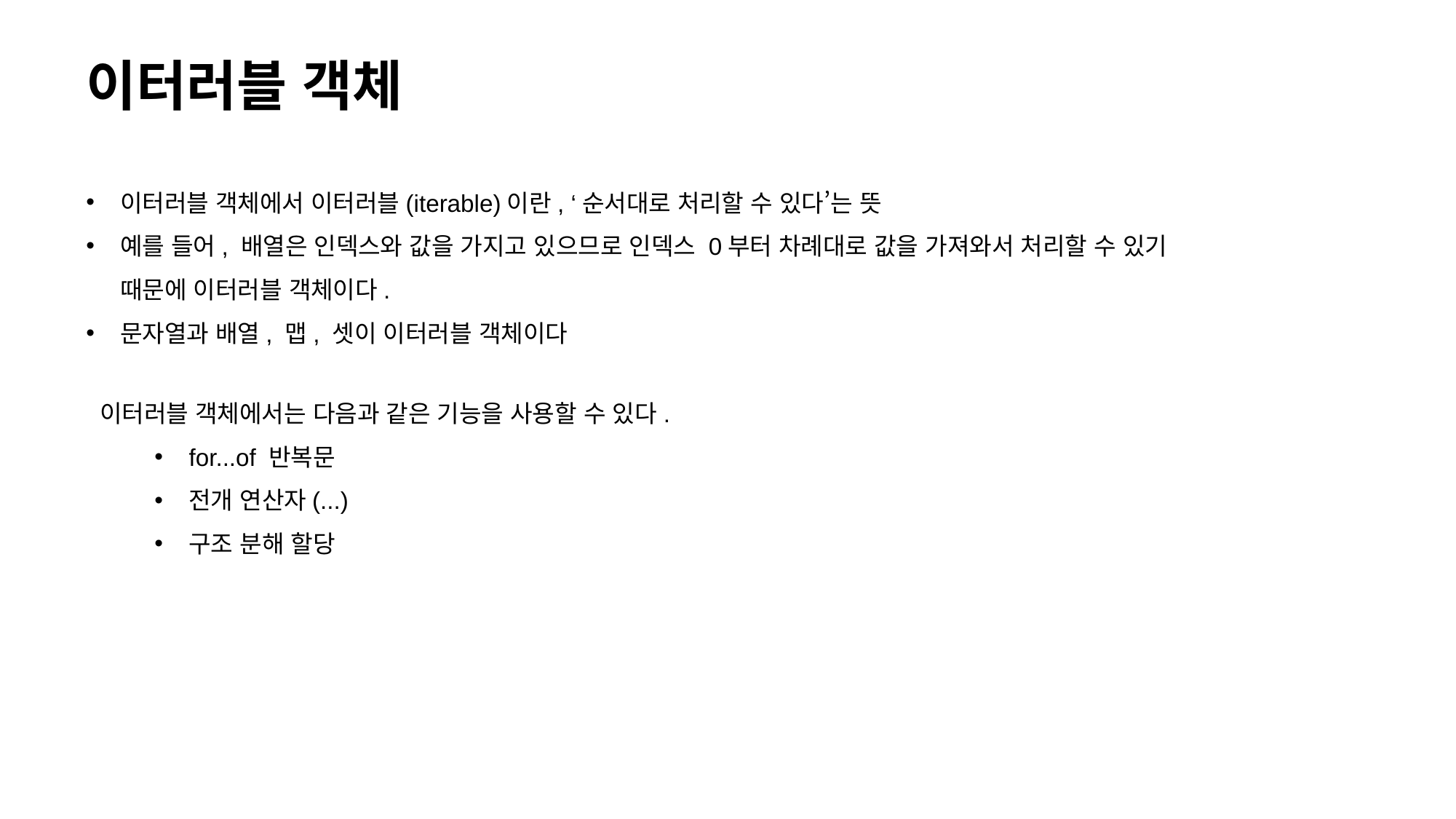

# 이터러블 객체
이터러블 객체에서 이터러블(iterable)이란, ‘순서대로 처리할 수 있다’는 뜻
예를 들어, 배열은 인덱스와 값을 가지고 있으므로 인덱스 0부터 차례대로 값을 가져와서 처리할 수 있기 때문에 이터러블 객체이다.
문자열과 배열, 맵, 셋이 이터러블 객체이다
이터러블 객체에서는 다음과 같은 기능을 사용할 수 있다.
for...of 반복문
전개 연산자(...)
구조 분해 할당